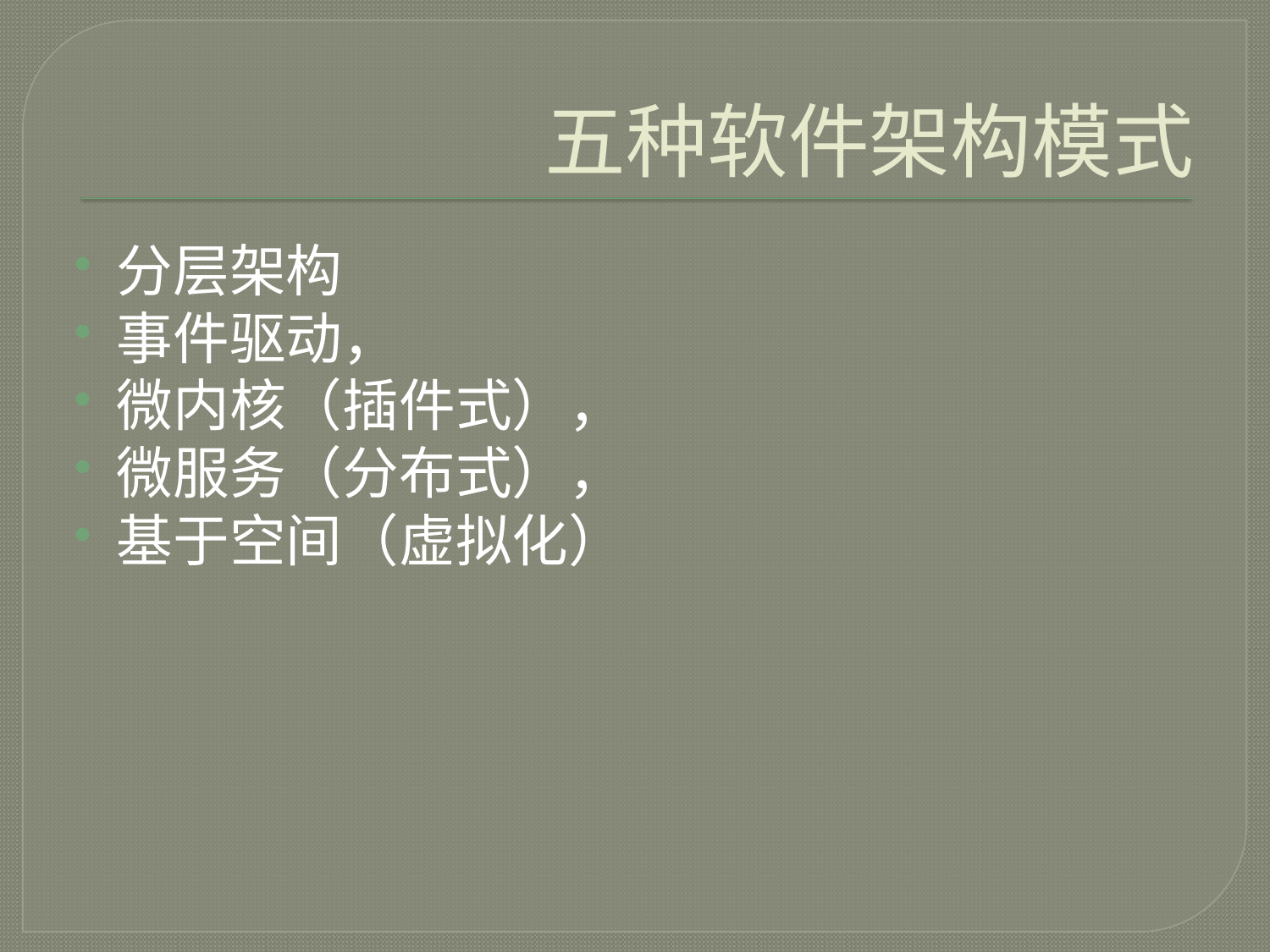

# 五种软件架构模式
分层架构
事件驱动，
微内核（插件式），
微服务（分布式），
基于空间（虚拟化）